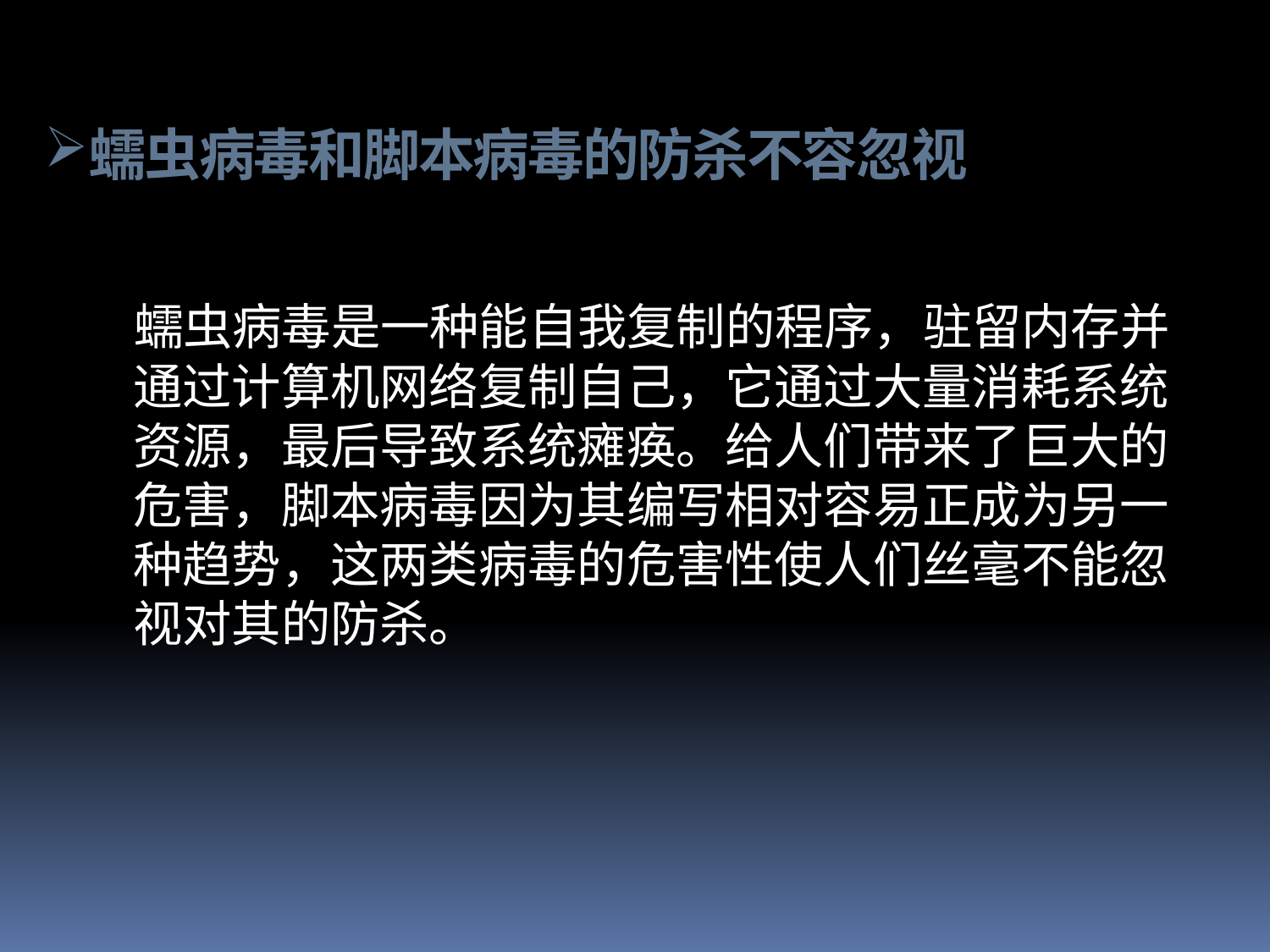

# 蠕虫病毒和脚本病毒的防杀不容忽视
   蠕虫病毒是一种能自我复制的程序，驻留内存并通过计算机网络复制自己，它通过大量消耗系统资源，最后导致系统瘫痪。给人们带来了巨大的危害，脚本病毒因为其编写相对容易正成为另一种趋势，这两类病毒的危害性使人们丝毫不能忽视对其的防杀。